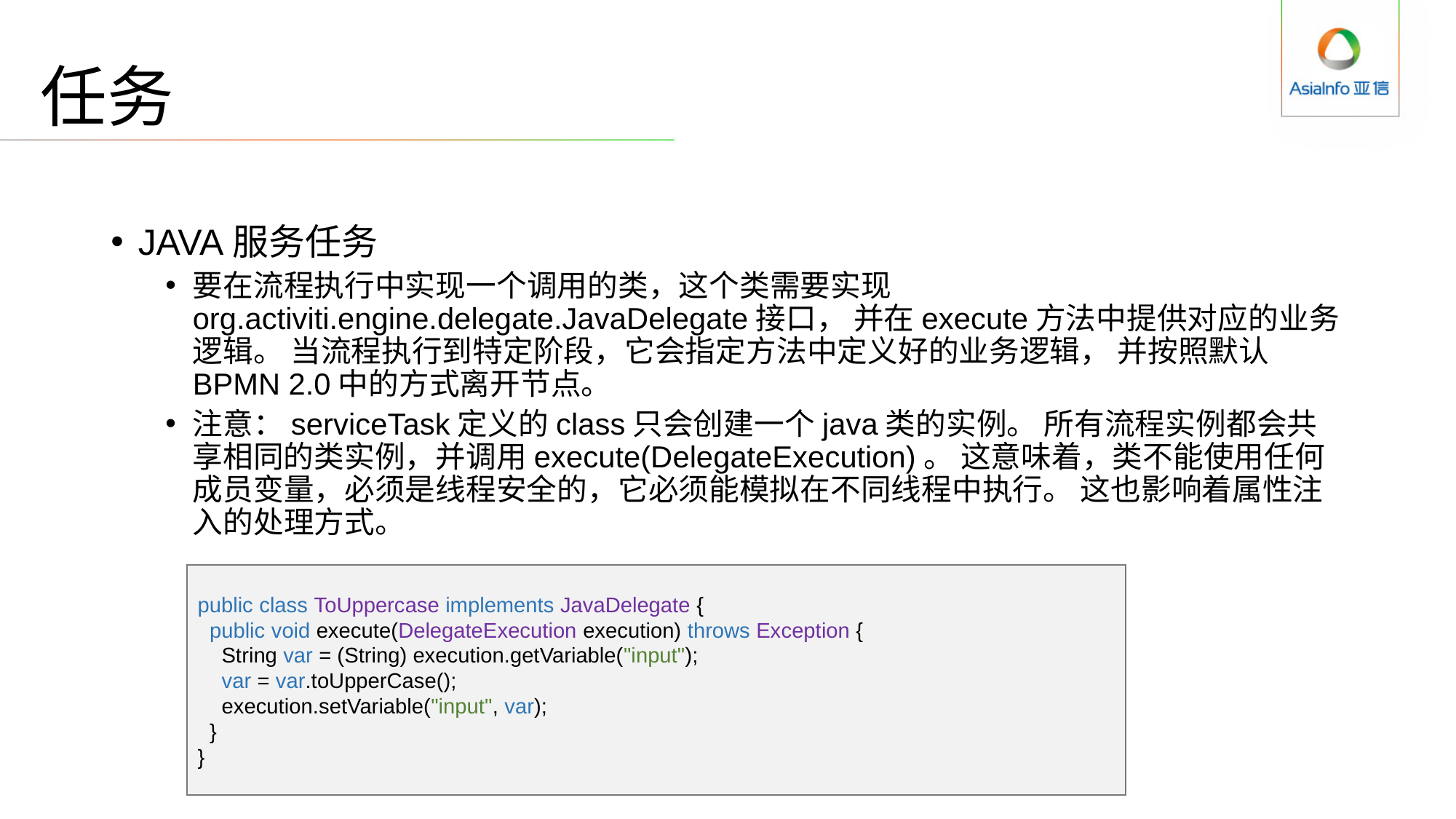

# 任务
JAVA服务任务
要在流程执行中实现一个调用的类，这个类需要实现org.activiti.engine.delegate.JavaDelegate接口， 并在execute方法中提供对应的业务逻辑。 当流程执行到特定阶段，它会指定方法中定义好的业务逻辑， 并按照默认BPMN 2.0中的方式离开节点。
注意：serviceTask定义的class只会创建一个java类的实例。 所有流程实例都会共享相同的类实例，并调用execute(DelegateExecution)。 这意味着，类不能使用任何成员变量，必须是线程安全的，它必须能模拟在不同线程中执行。 这也影响着属性注入的处理方式。
public class ToUppercase implements JavaDelegate {
  public void execute(DelegateExecution execution) throws Exception {
    String var = (String) execution.getVariable("input");
    var = var.toUpperCase();
    execution.setVariable("input", var);
  }
}